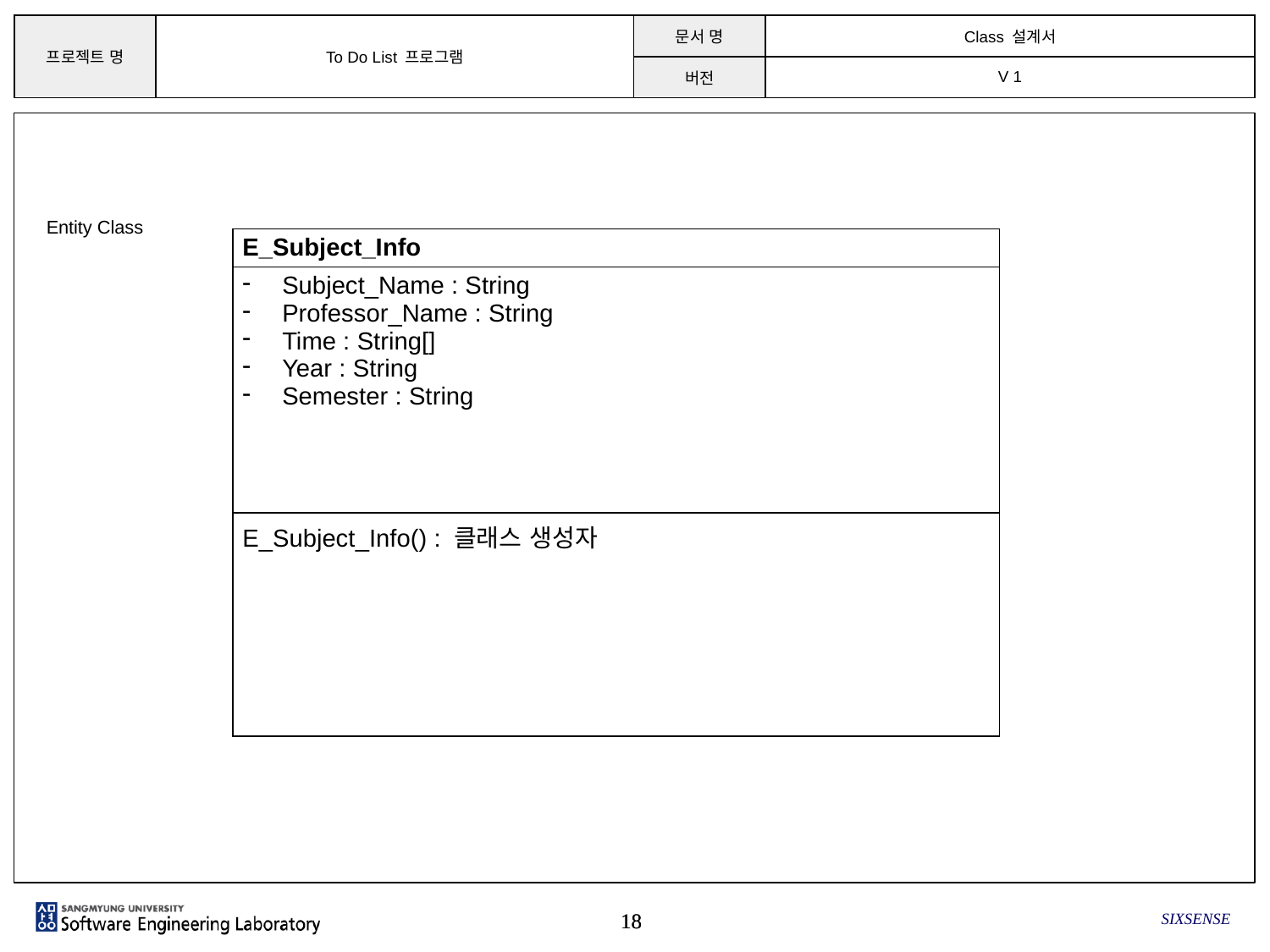

Entity Class
| E\_Subject\_Info |
| --- |
| Subject\_Name : String Professor\_Name : String Time : String[] Year : String Semester : String |
| E\_Subject\_Info() : 클래스 생성자 |
SIXSENSE